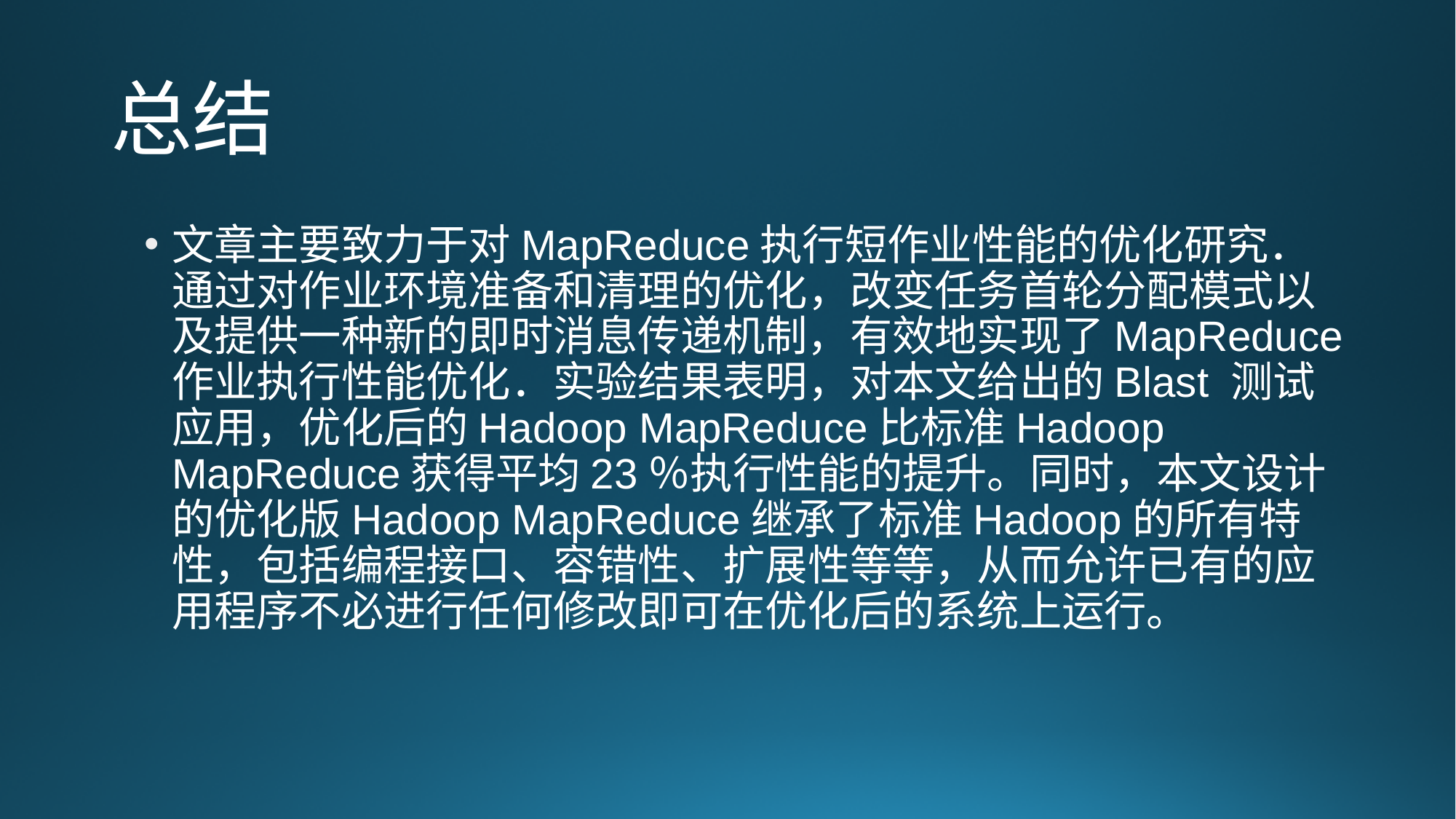

# 总结
文章主要致力于对MapReduce执行短作业性能的优化研究．通过对作业环境准备和清理的优化，改变任务首轮分配模式以及提供一种新的即时消息传递机制，有效地实现了MapReduce作业执行性能优化．实验结果表明，对本文给出的Blast 测试应用，优化后的Hadoop MapReduce比标准Hadoop MapReduce获得平均23％执行性能的提升。同时，本文设计的优化版Hadoop MapReduce继承了标准Hadoop的所有特性，包括编程接口、容错性、扩展性等等，从而允许已有的应用程序不必进行任何修改即可在优化后的系统上运行。